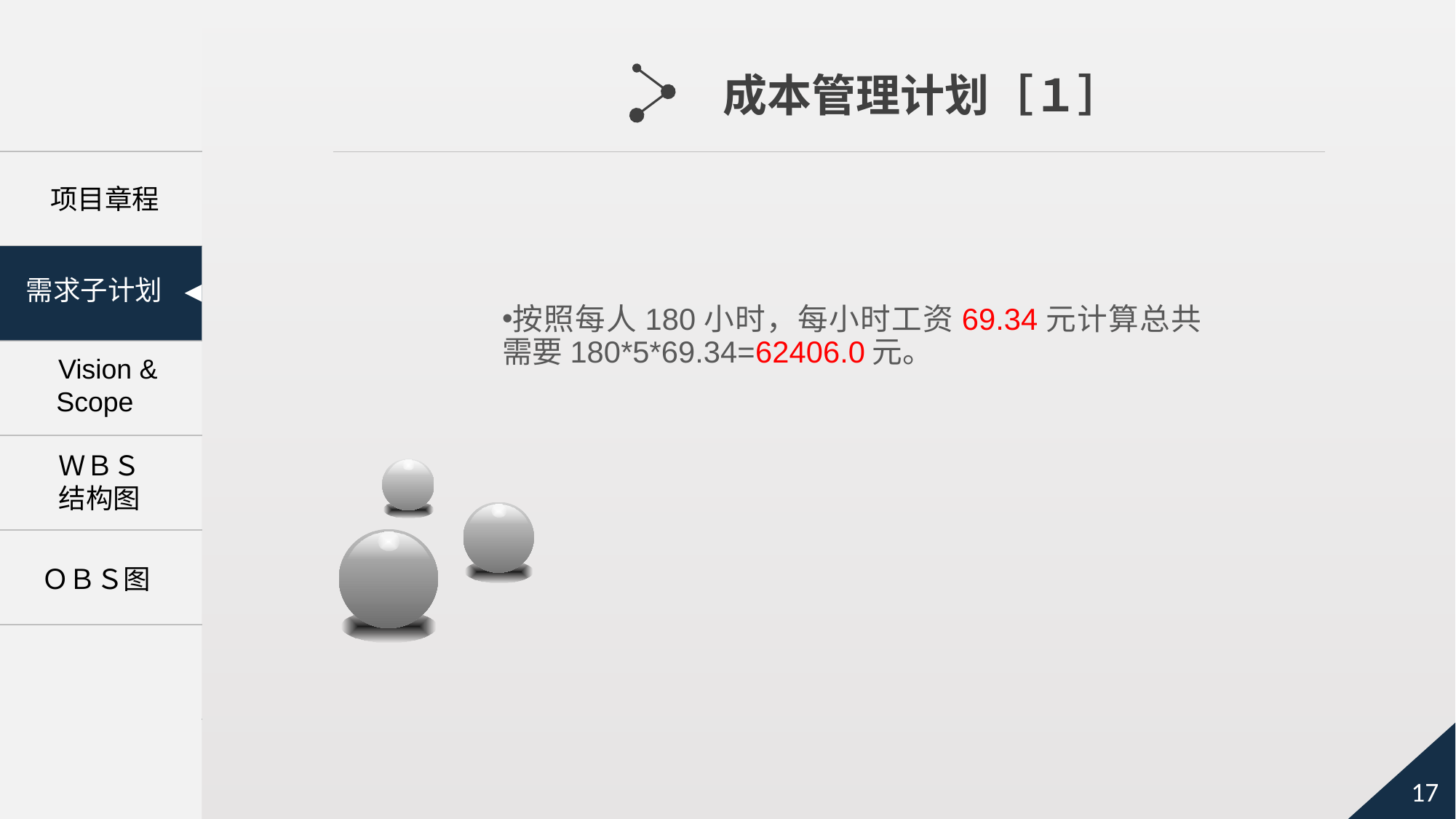

成本管理计划［１］

项目章程
　需求子计划
按照每人180小时，每小时工资69.34元计算总共需要180*5*69.34=62406.0元。
　Vision &
Scope
ＷＢＳ
结构图

　ＯＢＳ图